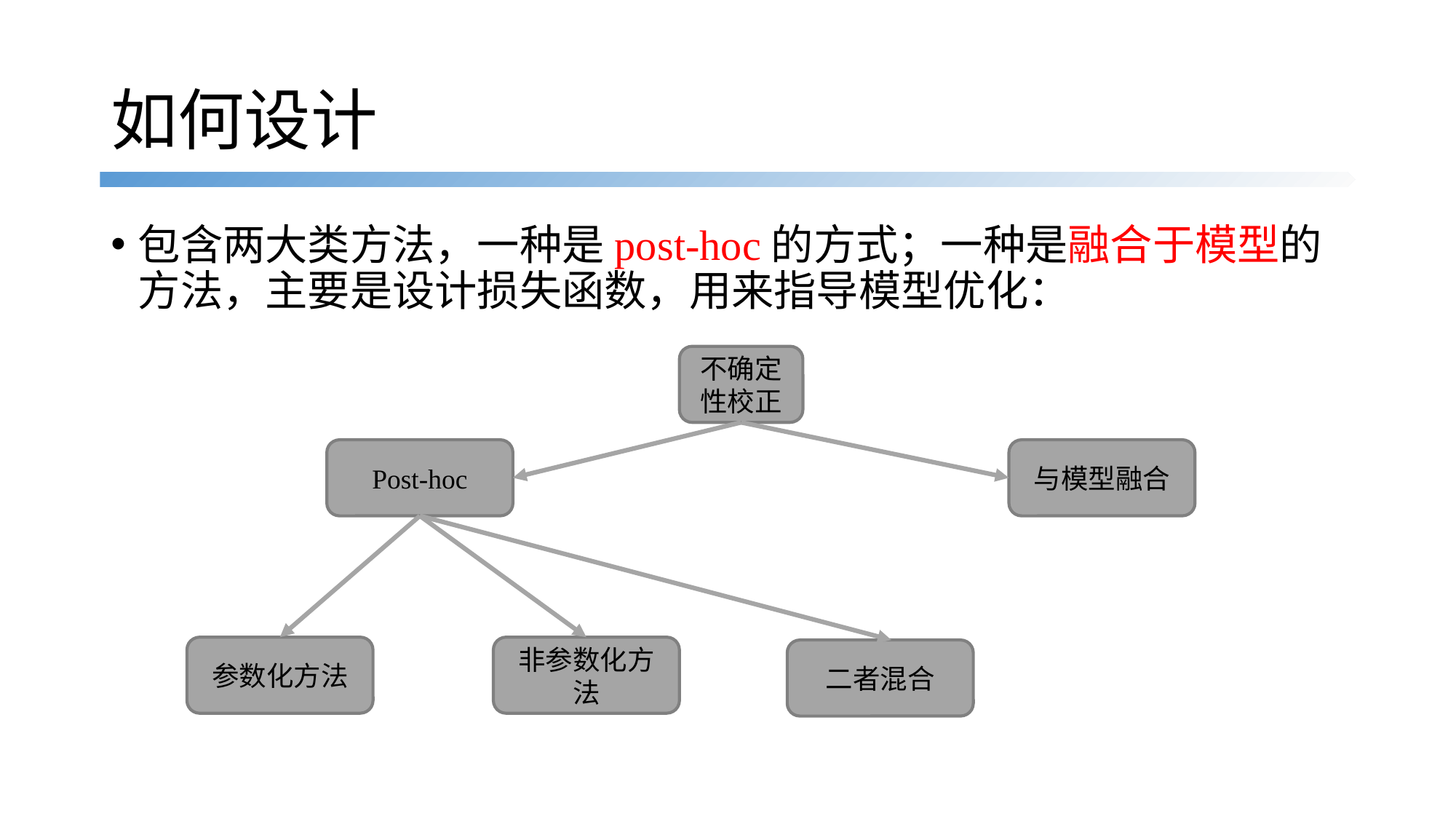

# 如何设计

包含两大类方法，一种是post-hoc的方式；一种是融合于模型的方法，主要是设计损失函数，用来指导模型优化：
不确定性校正
与模型融合
Post-hoc
参数化方法
非参数化方法
二者混合